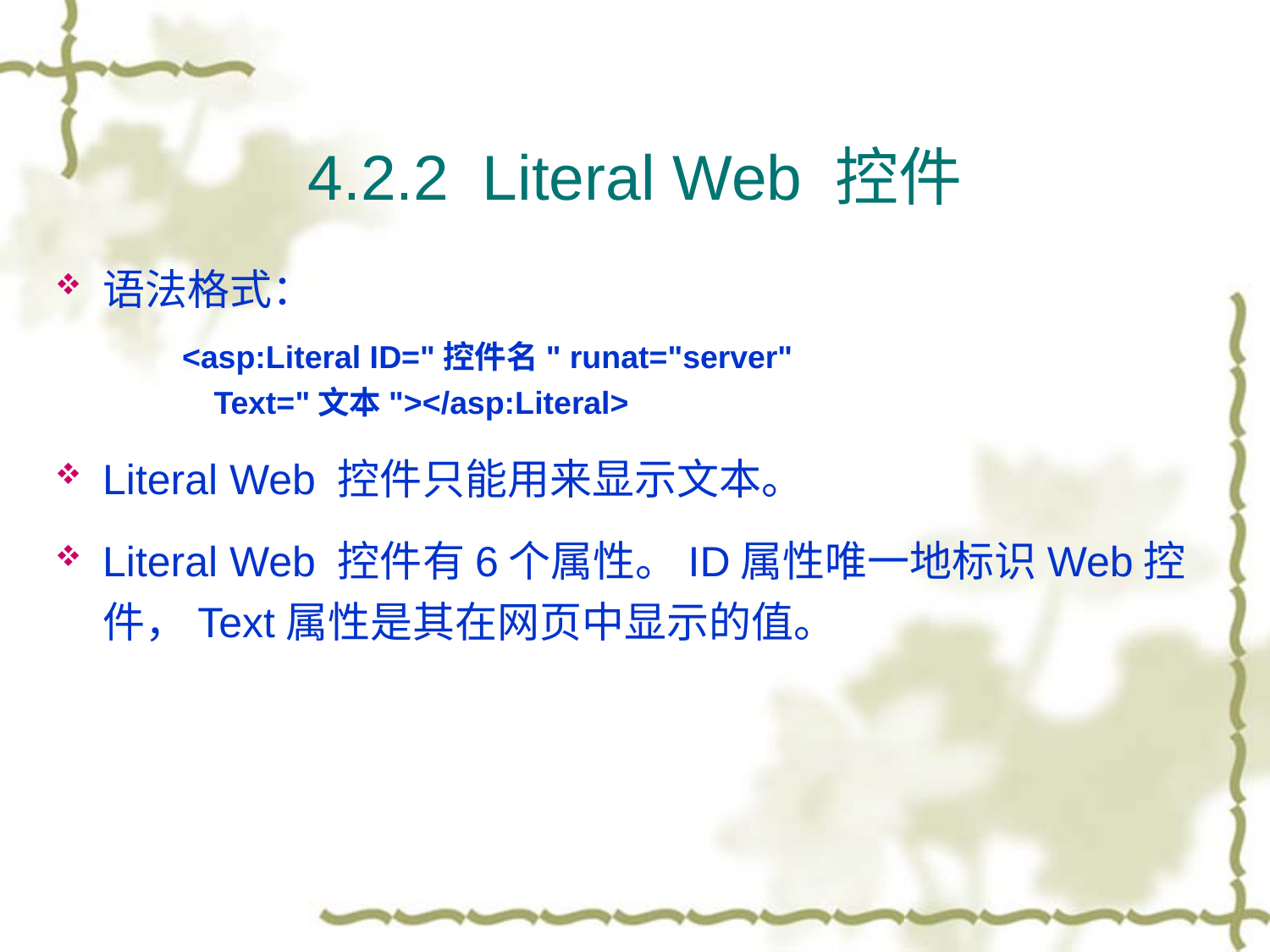

# 4.2.2  Literal Web 控件
语法格式：
<asp:Literal ID="控件名" runat="server" Text="文本"></asp:Literal>
Literal Web 控件只能用来显示文本。
Literal Web 控件有6个属性。ID属性唯一地标识Web控件，Text属性是其在网页中显示的值。